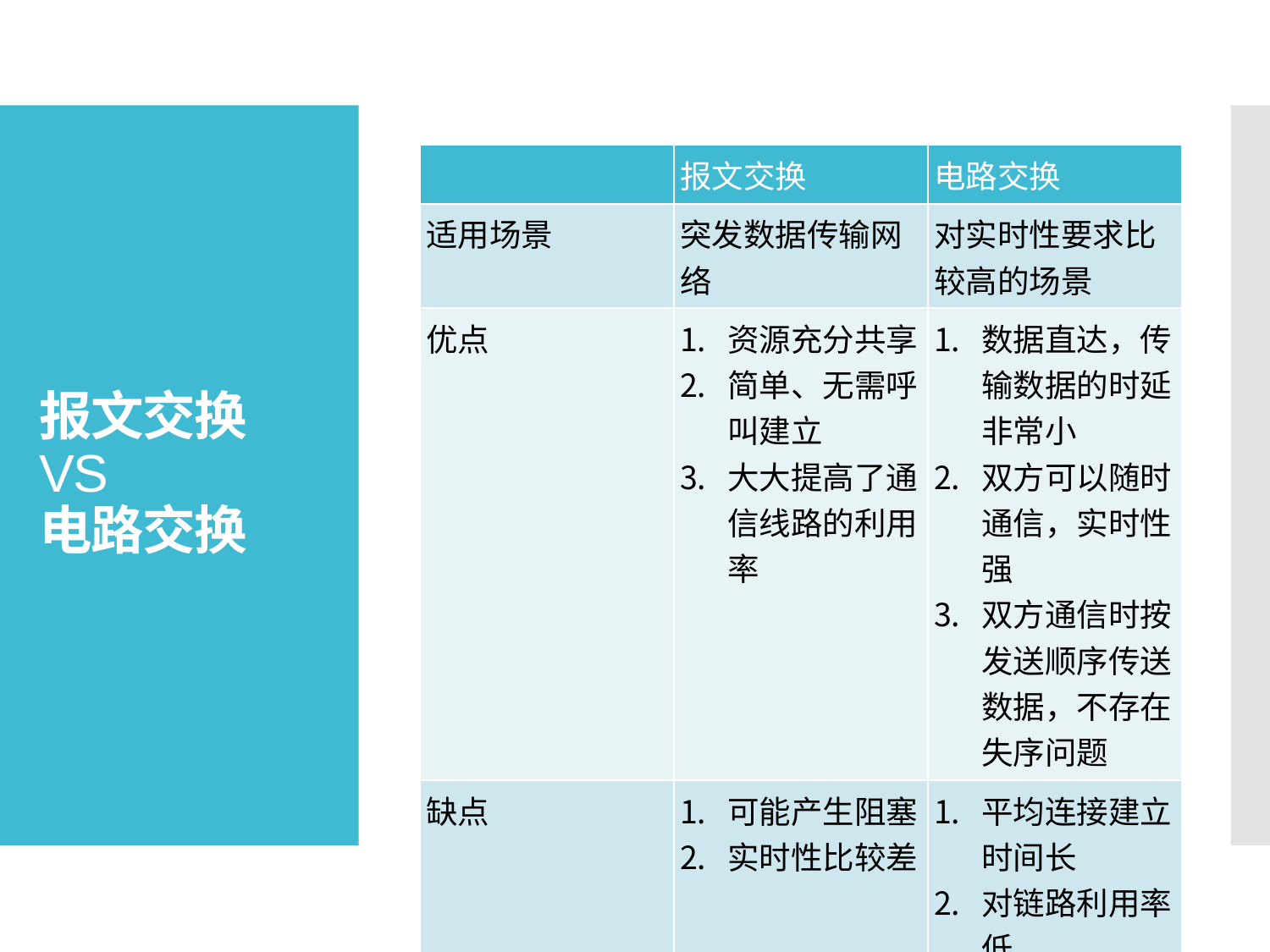

|  | 报文交换 | 电路交换 |
| --- | --- | --- |
| 适用场景 | 突发数据传输网络 | 对实时性要求比较高的场景 |
| 优点 | 资源充分共享 简单、无需呼叫建立 大大提高了通信线路的利用率 | 数据直达，传输数据的时延非常小  双方可以随时通信，实时性强 双方通信时按发送顺序传送数据，不存在失序问题 |
| 缺点 | 可能产生阻塞 实时性比较差 | 平均连接建立时间长 对链路利用率低 |
# 报文交换 VS 电路交换